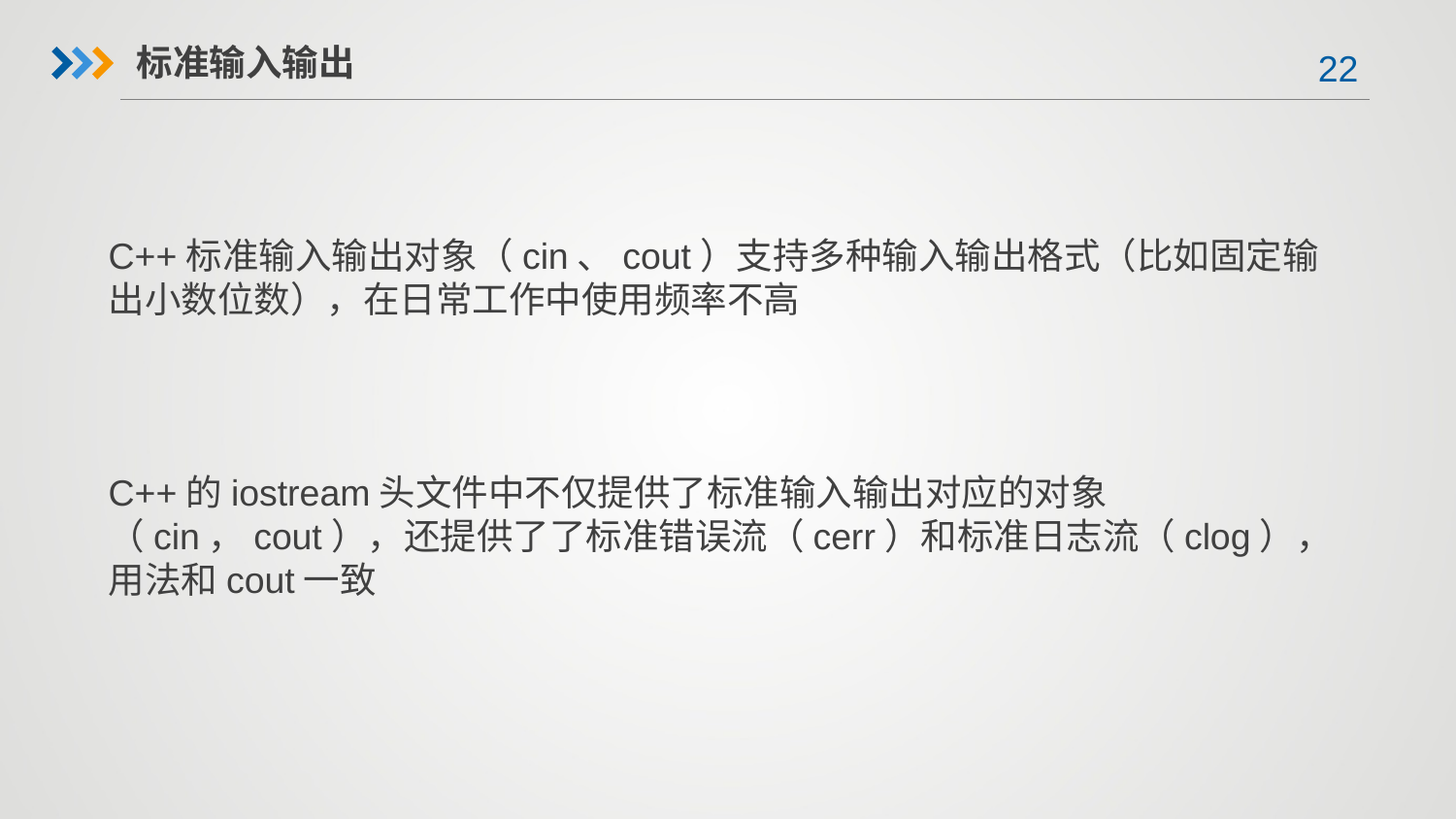

标准输入输出
C++标准输入输出对象（cin、cout）支持多种输入输出格式（比如固定输出小数位数），在日常工作中使用频率不高
C++的iostream头文件中不仅提供了标准输入输出对应的对象（cin，cout），还提供了了标准错误流（cerr）和标准日志流（clog），用法和cout一致